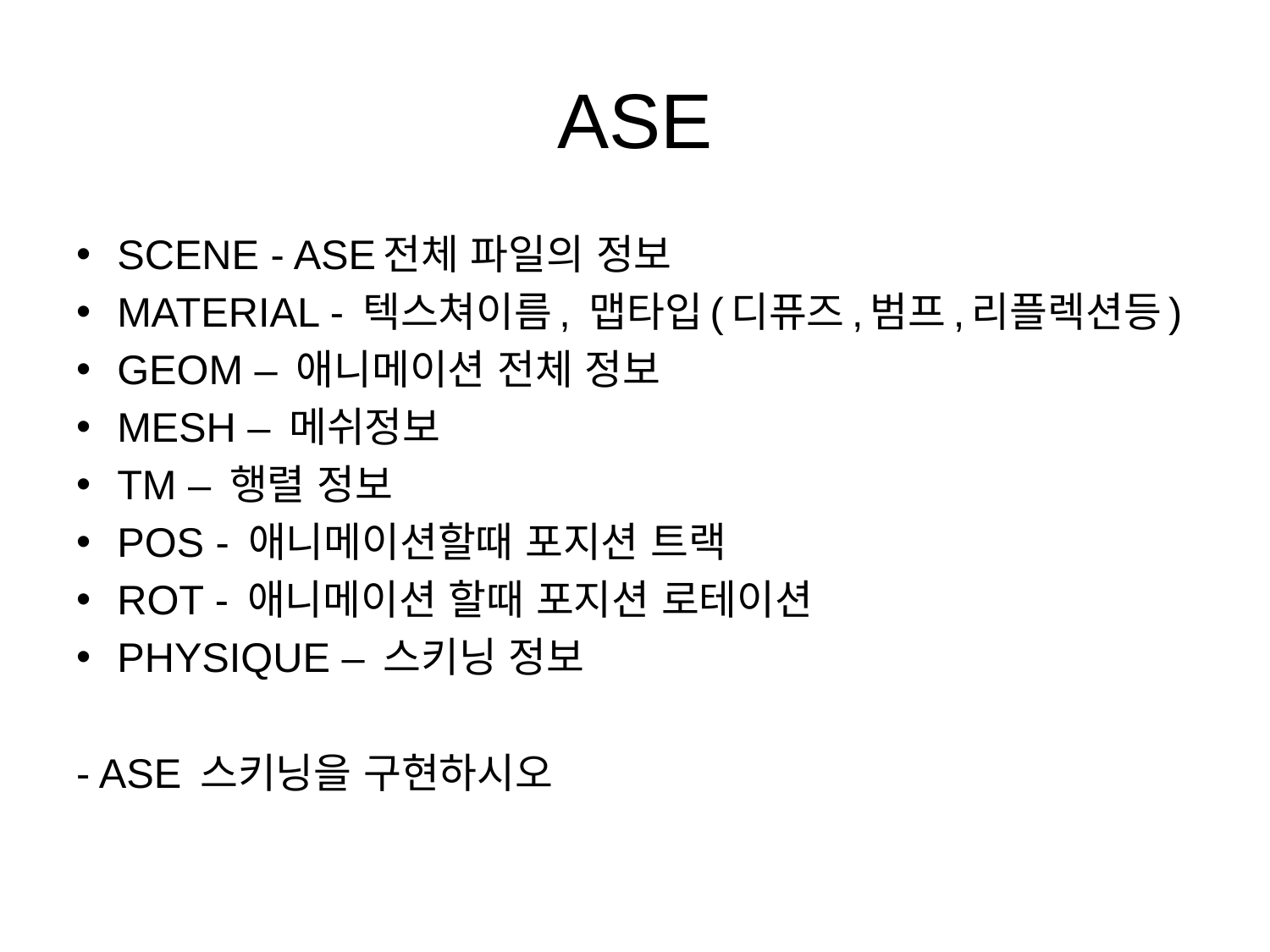

# ASE
SCENE - ASE전체 파일의 정보
MATERIAL - 텍스쳐이름, 맵타입(디퓨즈,범프,리플렉션등)
GEOM – 애니메이션 전체 정보
MESH – 메쉬정보
TM – 행렬 정보
POS - 애니메이션할때 포지션 트랙
ROT - 애니메이션 할때 포지션 로테이션
PHYSIQUE – 스키닝 정보

- ASE 스키닝을 구현하시오